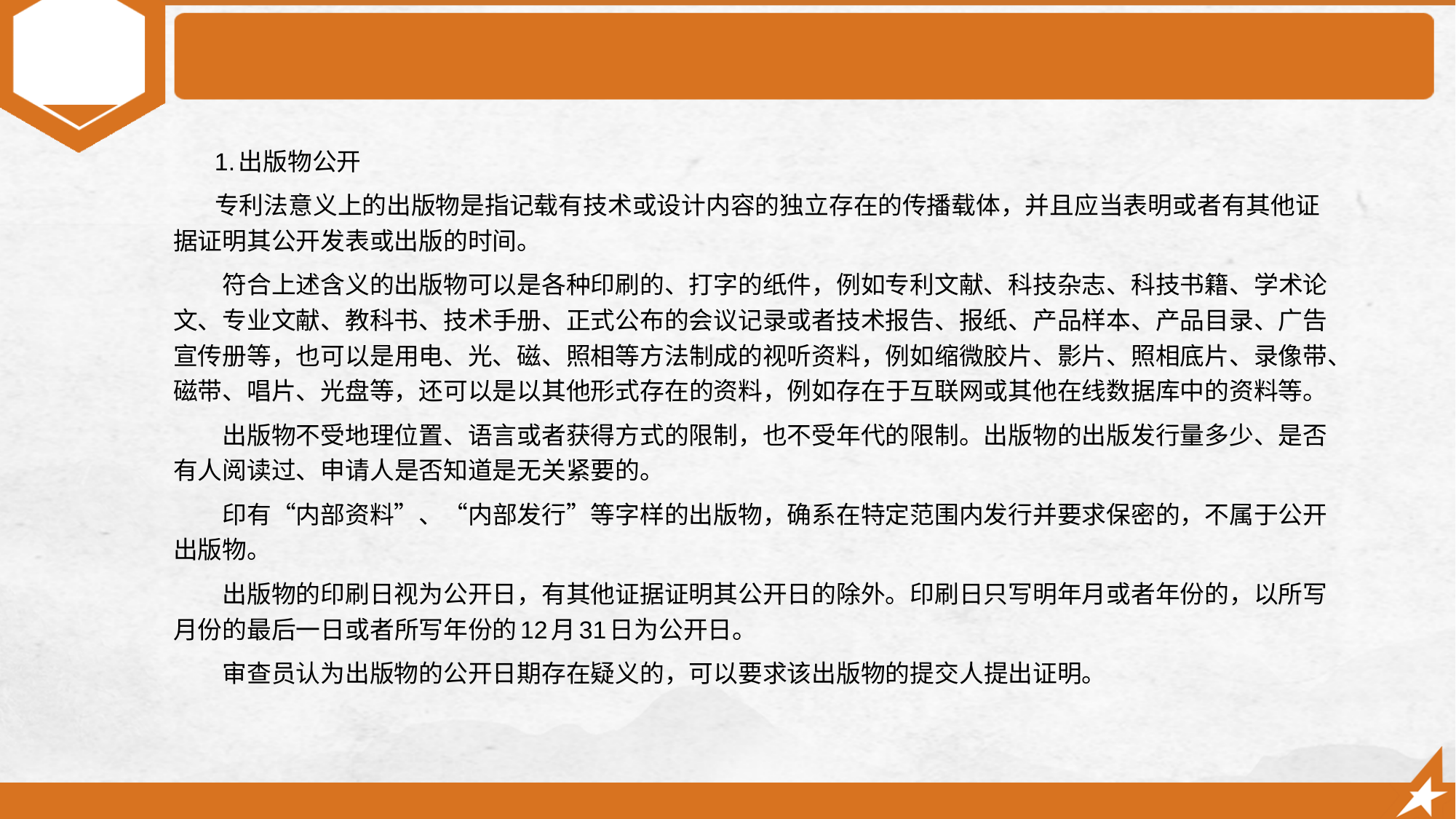

1.出版物公开
       专利法意义上的出版物是指记载有技术或设计内容的独立存在的传播载体，并且应当表明或者有其他证据证明其公开发表或出版的时间。
　　符合上述含义的出版物可以是各种印刷的、打字的纸件，例如专利文献、科技杂志、科技书籍、学术论文、专业文献、教科书、技术手册、正式公布的会议记录或者技术报告、报纸、产品样本、产品目录、广告宣传册等，也可以是用电、光、磁、照相等方法制成的视听资料，例如缩微胶片、影片、照相底片、录像带、磁带、唱片、光盘等，还可以是以其他形式存在的资料，例如存在于互联网或其他在线数据库中的资料等。
　　出版物不受地理位置、语言或者获得方式的限制，也不受年代的限制。出版物的出版发行量多少、是否有人阅读过、申请人是否知道是无关紧要的。
　　印有“内部资料”、“内部发行”等字样的出版物，确系在特定范围内发行并要求保密的，不属于公开出版物。
　　出版物的印刷日视为公开日，有其他证据证明其公开日的除外。印刷日只写明年月或者年份的，以所写月份的最后一日或者所写年份的12月31日为公开日。
　　审查员认为出版物的公开日期存在疑义的，可以要求该出版物的提交人提出证明。